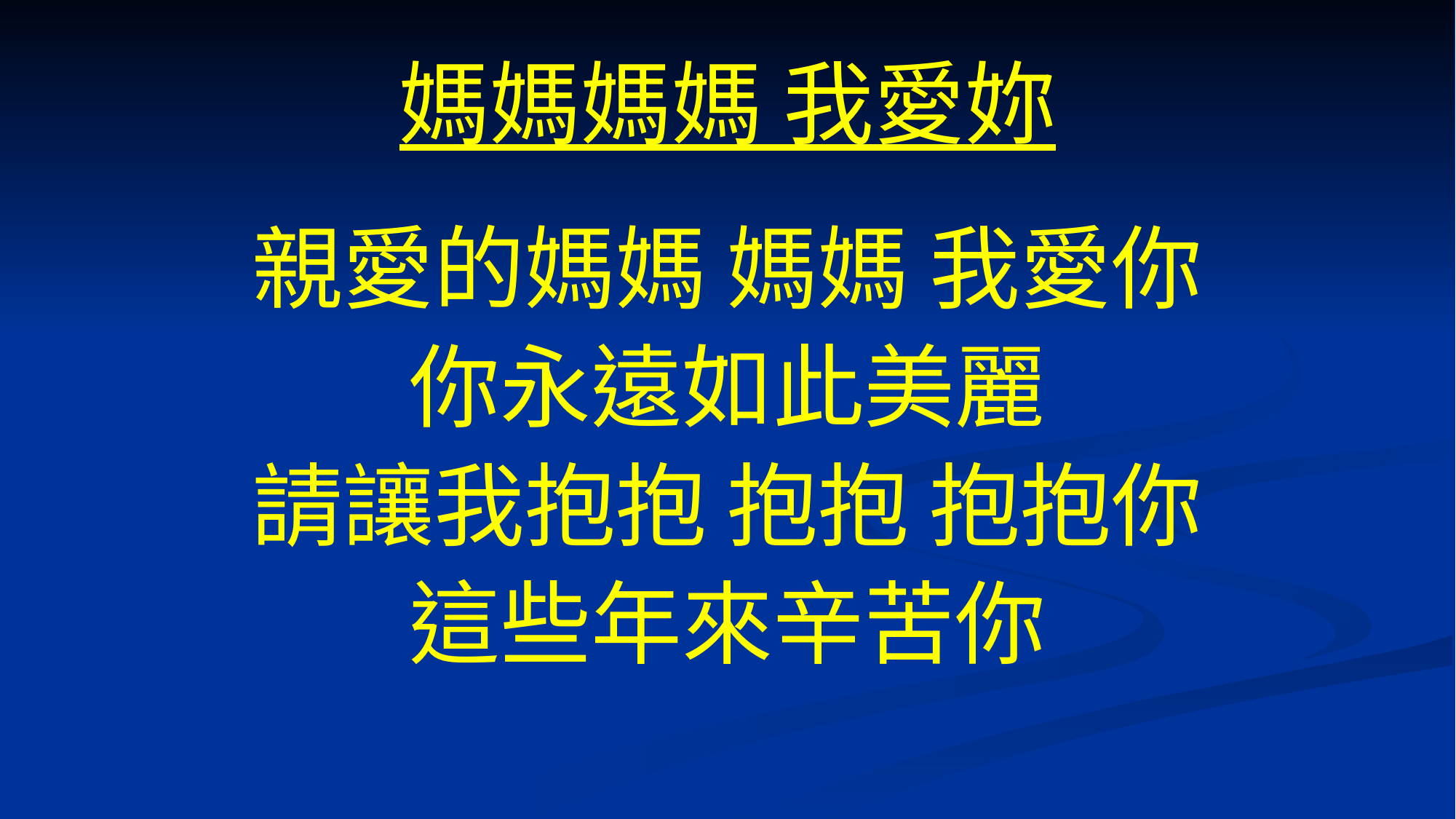

# 媽媽媽媽 我愛妳
親愛的媽媽 媽媽 我愛你
你永遠如此美麗
請讓我抱抱 抱抱 抱抱你
這些年來辛苦你